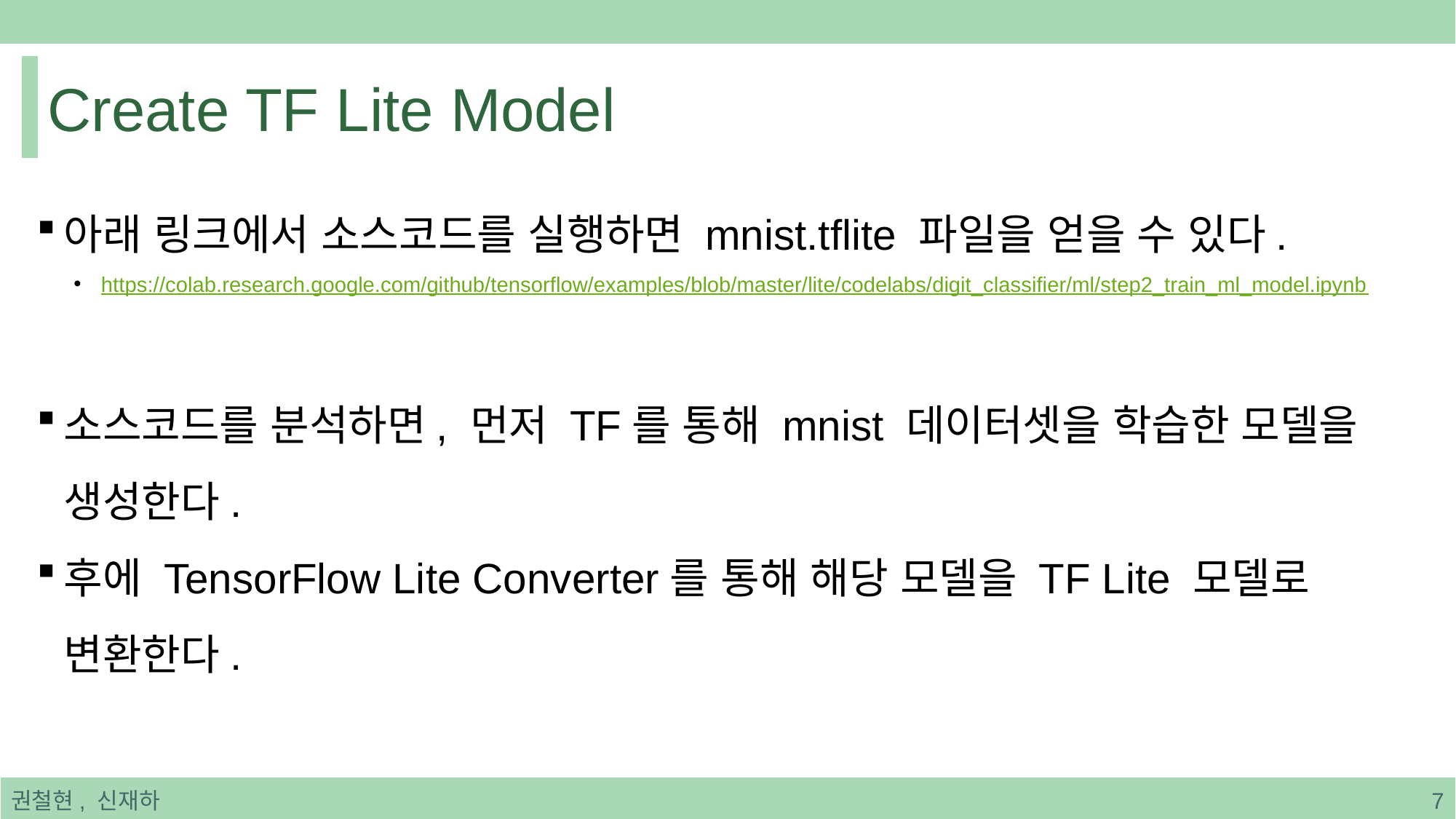

# Create TF Lite Model
아래 링크에서 소스코드를 실행하면 mnist.tflite 파일을 얻을 수 있다.
https://colab.research.google.com/github/tensorflow/examples/blob/master/lite/codelabs/digit_classifier/ml/step2_train_ml_model.ipynb

소스코드를 분석하면, 먼저 TF를 통해 mnist 데이터셋을 학습한 모델을 생성한다.
후에 TensorFlow Lite Converter를 통해 해당 모델을 TF Lite 모델로 변환한다.
권철현, 신재하
7